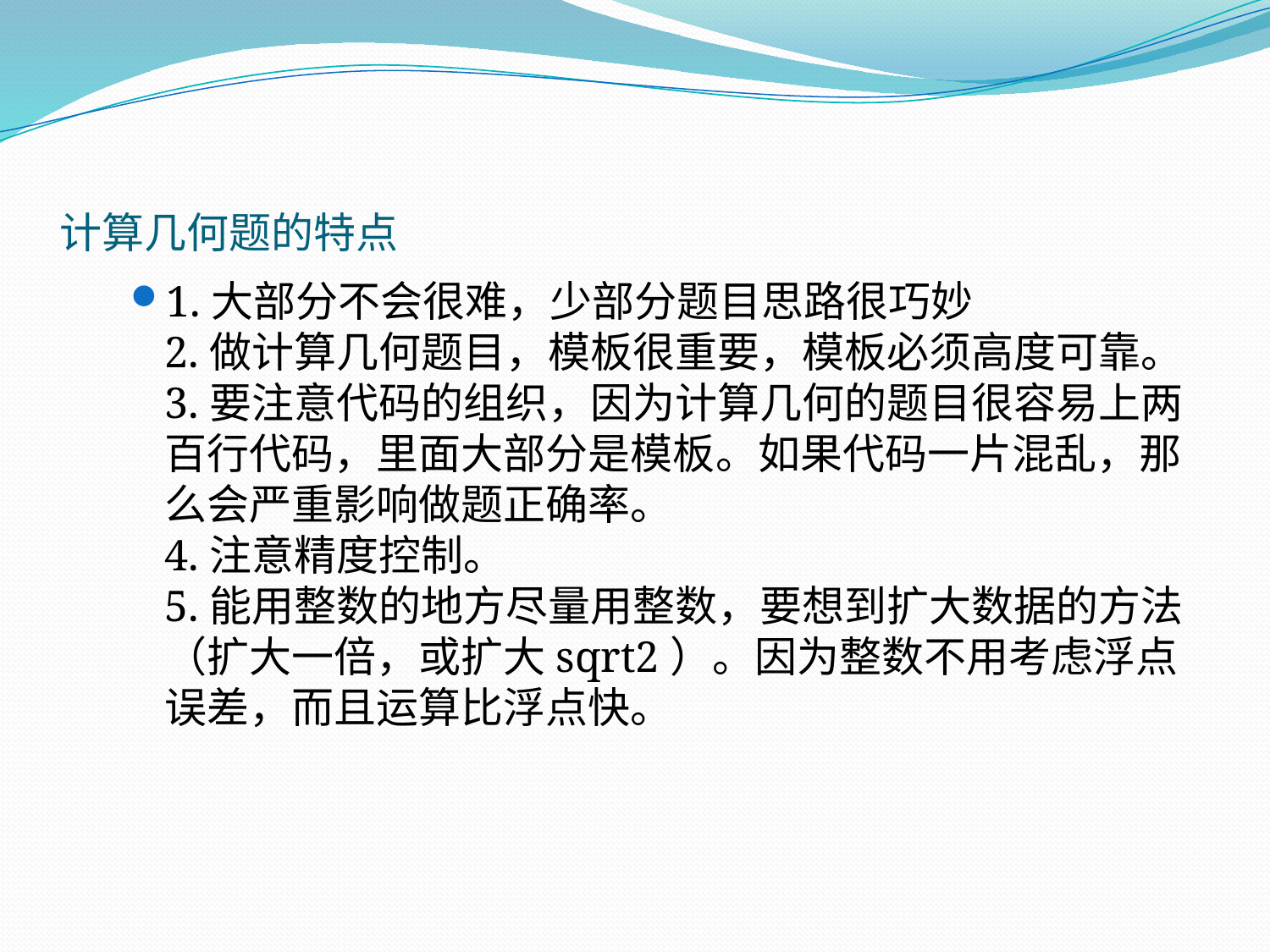

# 计算几何题的特点
1.大部分不会很难，少部分题目思路很巧妙
2.做计算几何题目，模板很重要，模板必须高度可靠。
3.要注意代码的组织，因为计算几何的题目很容易上两百行代码，里面大部分是模板。如果代码一片混乱，那么会严重影响做题正确率。
4.注意精度控制。
5.能用整数的地方尽量用整数，要想到扩大数据的方法（扩大一倍，或扩大sqrt2）。因为整数不用考虑浮点误差，而且运算比浮点快。